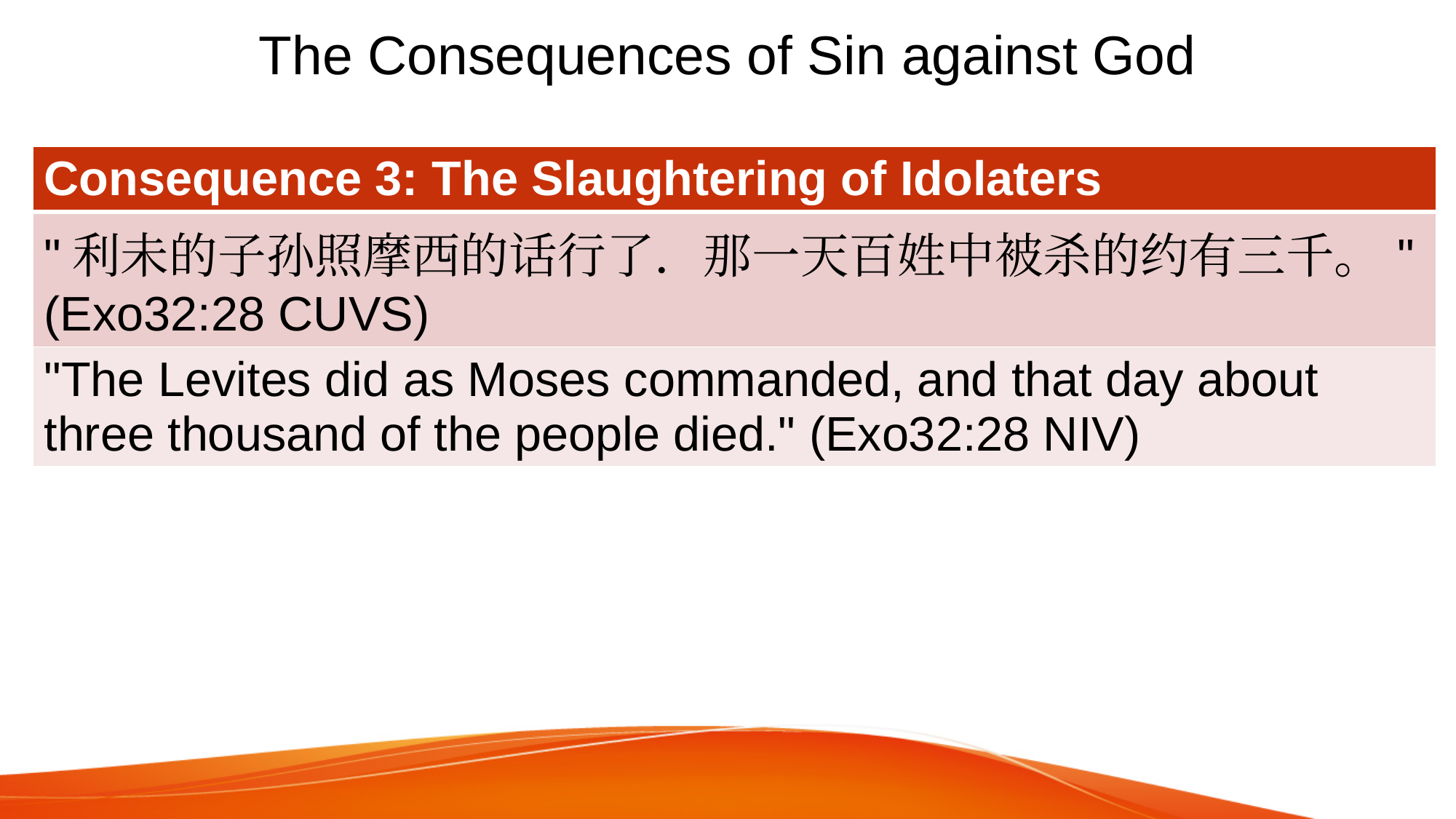

# The Consequences of Sin against God
| Consequence 3: The Slaughtering of Idolaters |
| --- |
| "利未的子孙照摩西的话行了．那一天百姓中被杀的约有三千。" (Exo32:28 CUVS) |
| "The Levites did as Moses commanded, and that day about three thousand of the people died." (Exo32:28 NIV) |